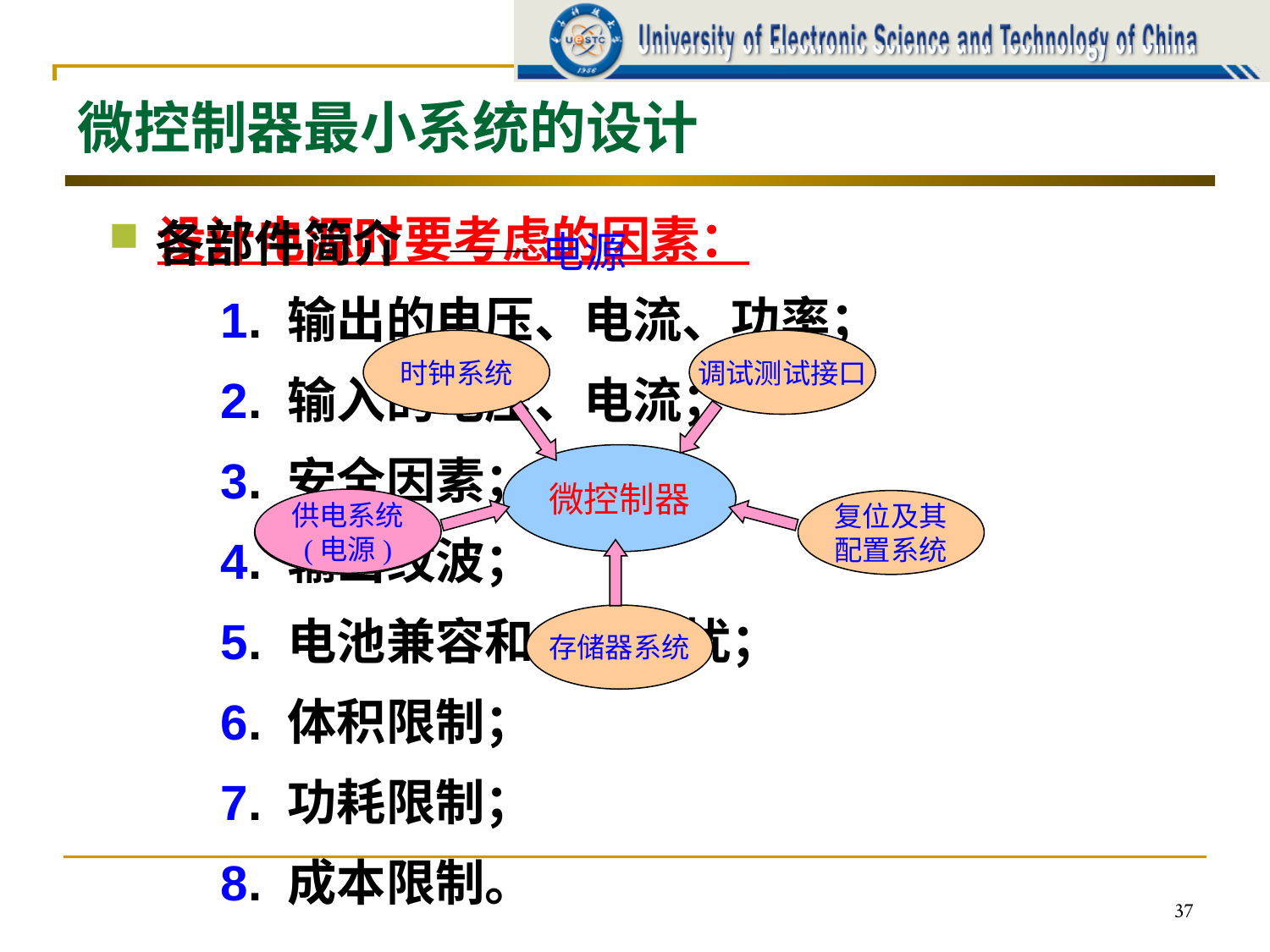

# 微控制器最小系统的设计
设计电源时要考虑的因素：
1. 输出的电压、电流、功率；
2. 输入的电压、电流；
3. 安全因素；
4. 输出纹波；
5. 电池兼容和电磁干扰；
6. 体积限制；
7. 功耗限制；
8. 成本限制。
各部件简介
——电源
时钟系统
调试测试接口

微控制器
供电系统
(电源)
复位及其
配置系统

存储器系统
供电系统
(电源)
37